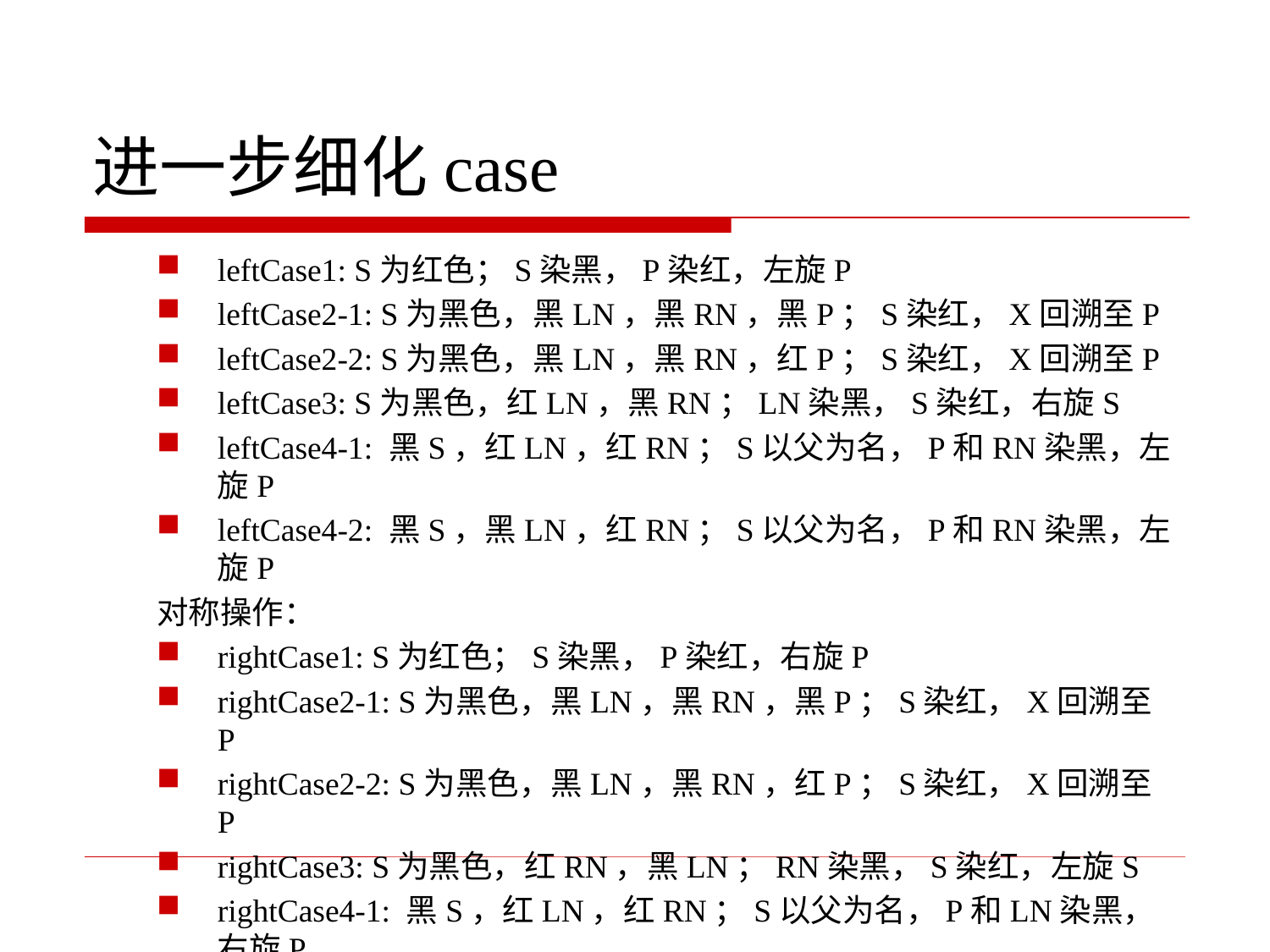

# 进一步细化case
leftCase1: S为红色；S染黑，P染红，左旋P
leftCase2-1: S为黑色，黑LN，黑RN，黑P；S染红，X回溯至P
leftCase2-2: S为黑色，黑LN，黑RN，红P；S染红，X回溯至P
leftCase3: S为黑色，红LN，黑RN；LN染黑，S染红，右旋S
leftCase4-1: 黑S，红LN，红RN；S以父为名，P和RN染黑，左旋P
leftCase4-2: 黑S，黑LN，红RN；S以父为名，P和RN染黑，左旋P
对称操作：
rightCase1: S为红色；S染黑，P染红，右旋P
rightCase2-1: S为黑色，黑LN，黑RN，黑P；S染红，X回溯至P
rightCase2-2: S为黑色，黑LN，黑RN，红P；S染红，X回溯至P
rightCase3: S为黑色，红RN，黑LN；RN染黑，S染红，左旋S
rightCase4-1: 黑S，红LN，红RN；S以父为名，P和LN染黑，右旋P
rightCase4-2: 黑S，红LN，黑RN；S以父为名，P和LN染黑，右旋P